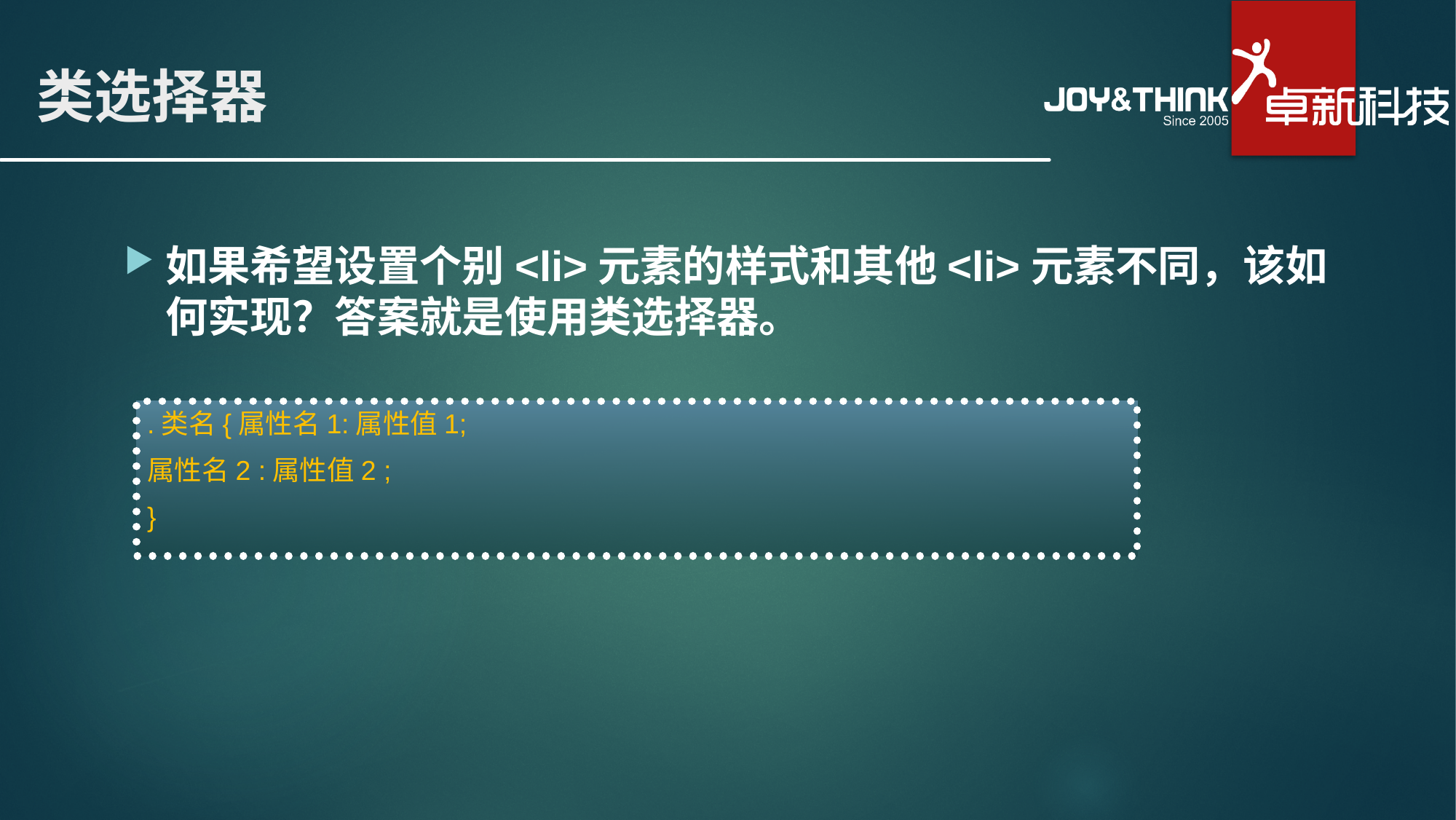

# 类选择器
如果希望设置个别<li>元素的样式和其他<li>元素不同，该如何实现？答案就是使用类选择器。
.类名{属性名1:属性值1;
属性名2 :属性值2 ;
}